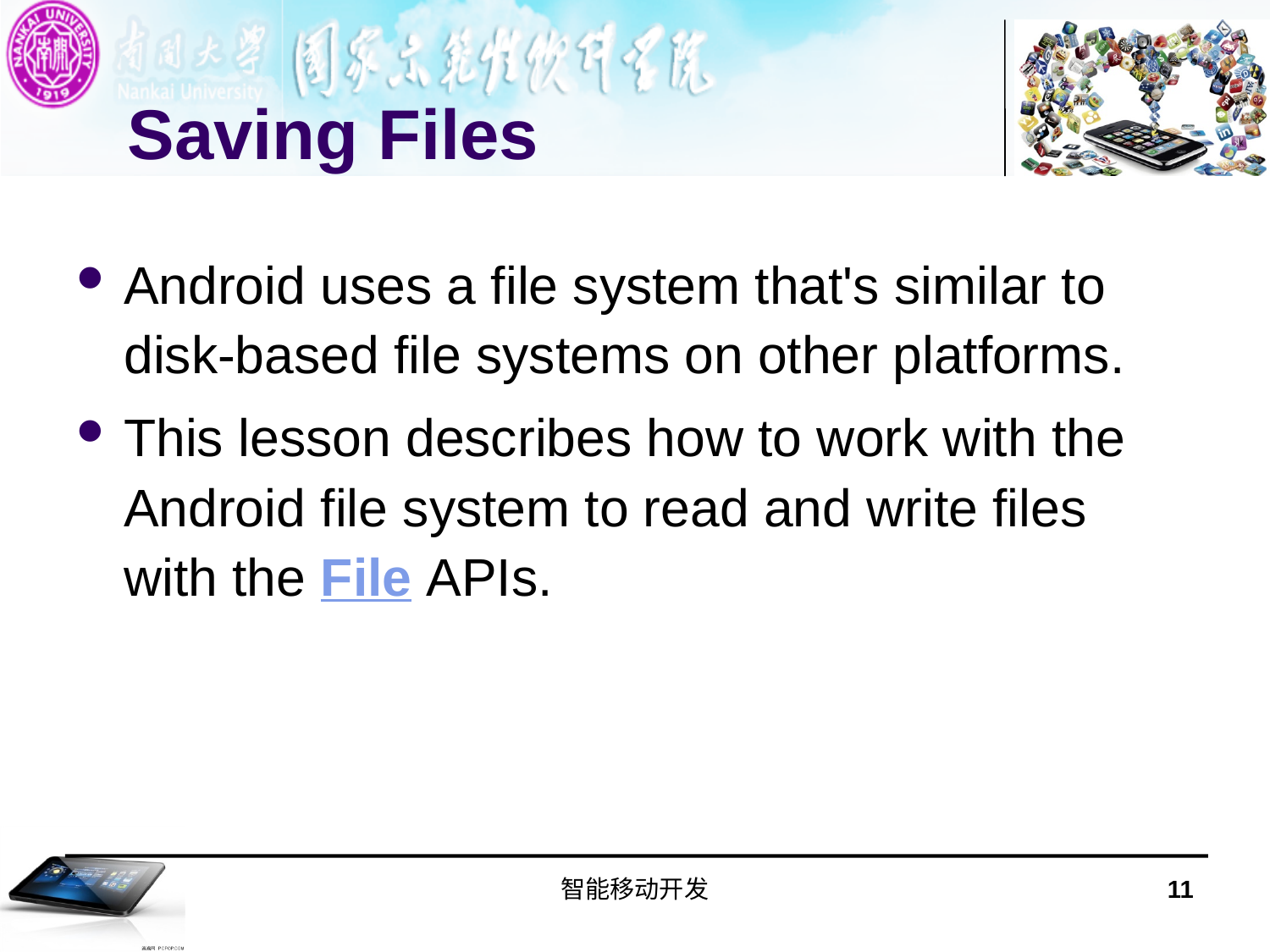

# Saving Files
Android uses a file system that's similar to disk-based file systems on other platforms.
This lesson describes how to work with the Android file system to read and write files with the File APIs.
智能移动开发
11